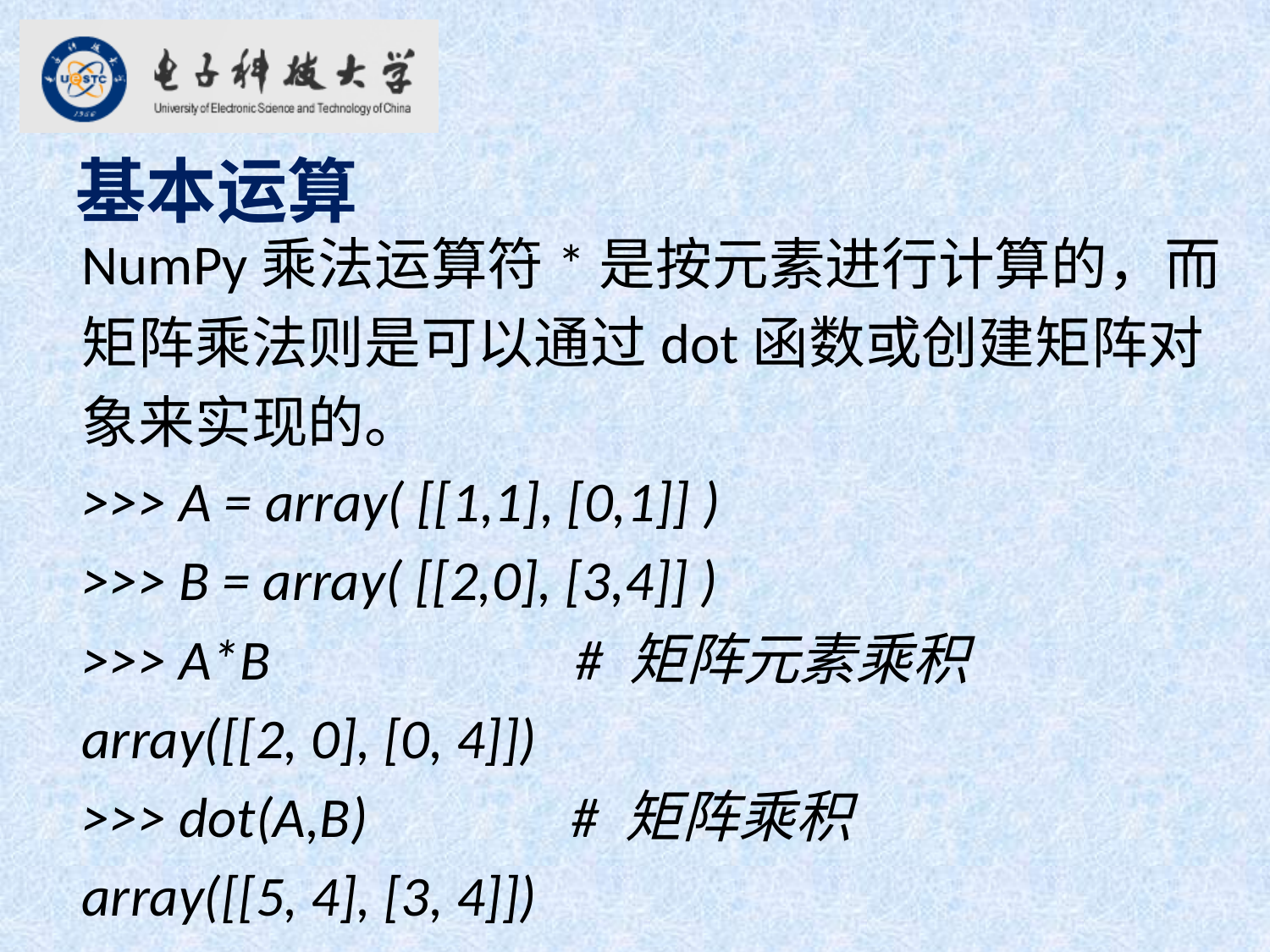

基本运算
NumPy乘法运算符*是按元素进行计算的，而
矩阵乘法则是可以通过dot函数或创建矩阵对
象来实现的。
>>> A = array( [[1,1], [0,1]] )
>>> B = array( [[2,0], [3,4]] )
>>> A*B                        # 矩阵元素乘积
array([[2, 0], [0, 4]])
>>> dot(A,B)                # 矩阵乘积
array([[5, 4], [3, 4]])